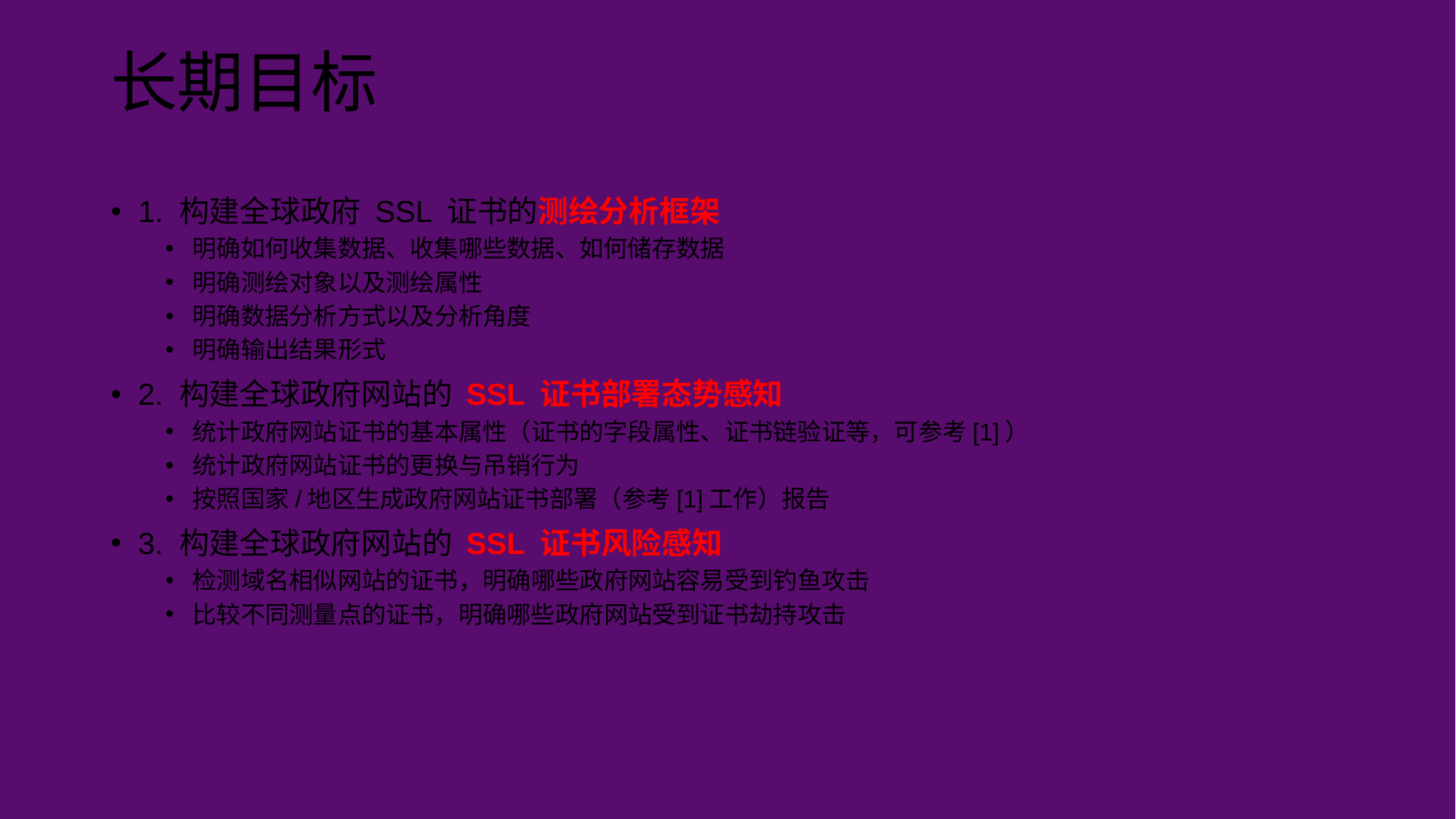

# 长期目标
1. 构建全球政府 SSL 证书的测绘分析框架
明确如何收集数据、收集哪些数据、如何储存数据
明确测绘对象以及测绘属性
明确数据分析方式以及分析角度
明确输出结果形式
2. 构建全球政府网站的 SSL 证书部署态势感知
统计政府网站证书的基本属性（证书的字段属性、证书链验证等，可参考[1]）
统计政府网站证书的更换与吊销行为
按照国家/地区生成政府网站证书部署（参考[1]工作）报告
3. 构建全球政府网站的 SSL 证书风险感知
检测域名相似网站的证书，明确哪些政府网站容易受到钓鱼攻击
比较不同测量点的证书，明确哪些政府网站受到证书劫持攻击